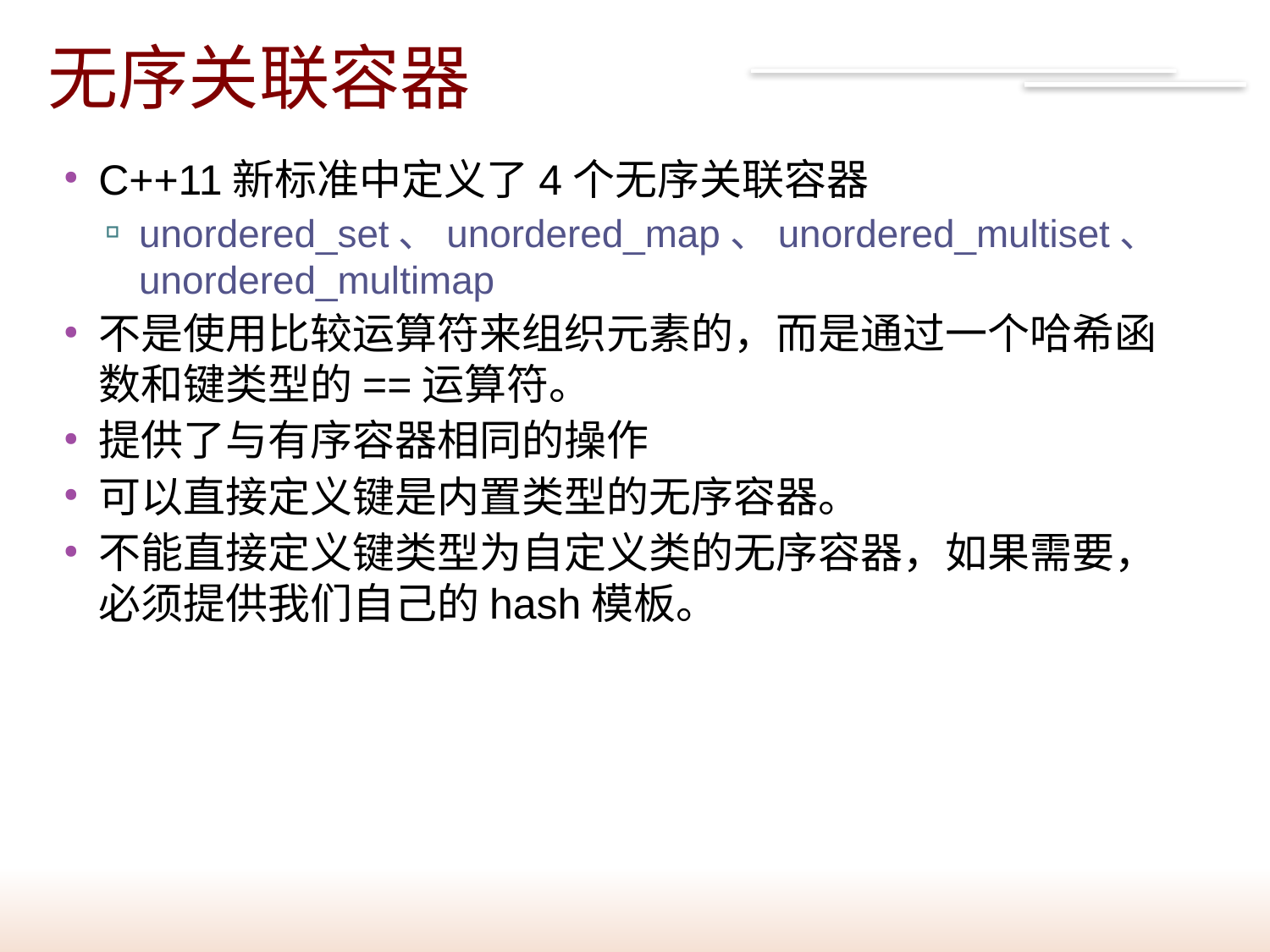

# 无序关联容器
93
C++11新标准中定义了4个无序关联容器
unordered_set、unordered_map、unordered_multiset、unordered_multimap
不是使用比较运算符来组织元素的，而是通过一个哈希函数和键类型的==运算符。
提供了与有序容器相同的操作
可以直接定义键是内置类型的无序容器。
不能直接定义键类型为自定义类的无序容器，如果需要，必须提供我们自己的hash模板。